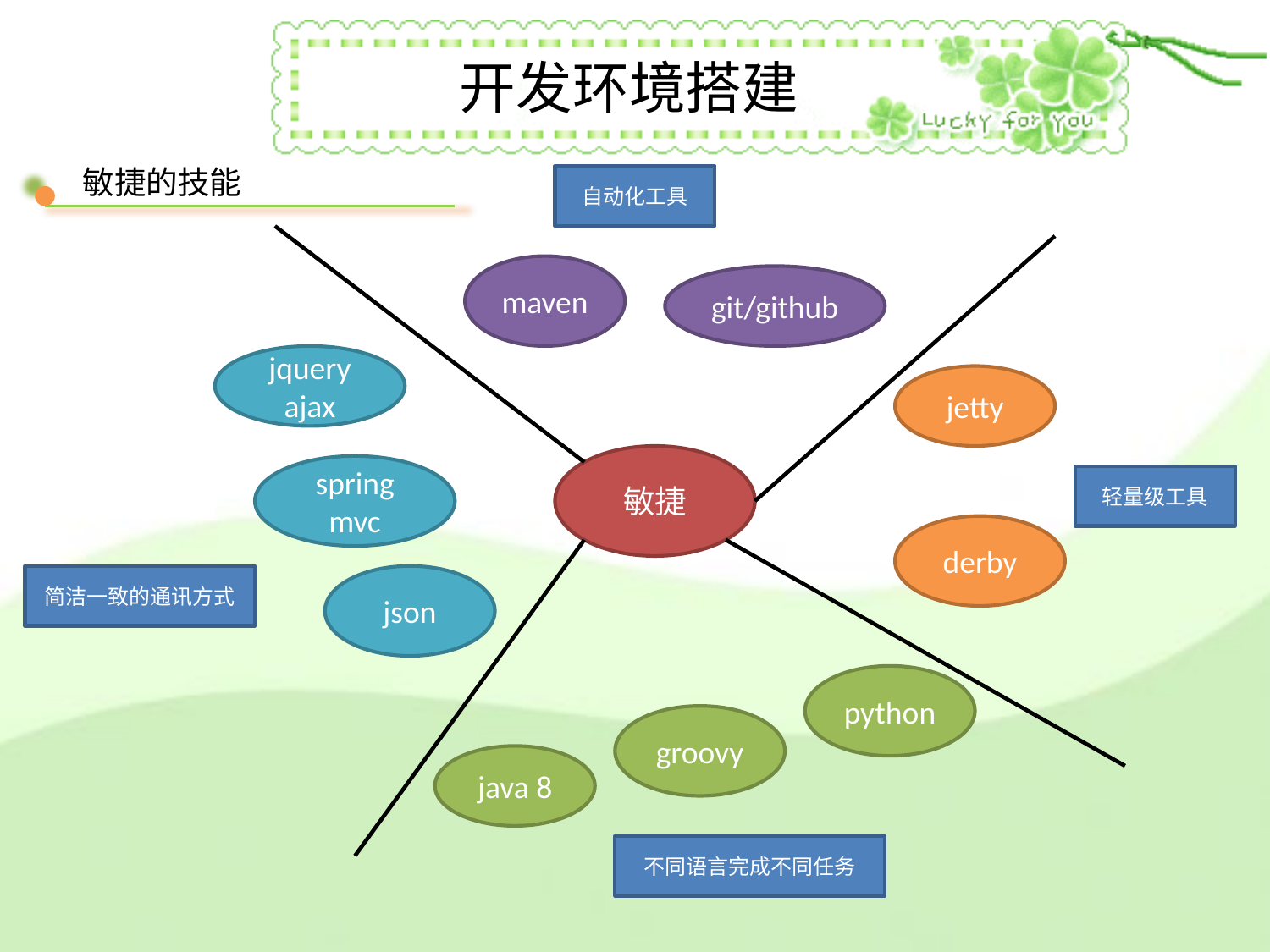

开发环境搭建
敏捷的技能
自动化工具
maven
git/github
jquery ajax
jetty
敏捷
spring mvc
轻量级工具
derby
简洁一致的通讯方式
json
python
groovy
java 8
不同语言完成不同任务